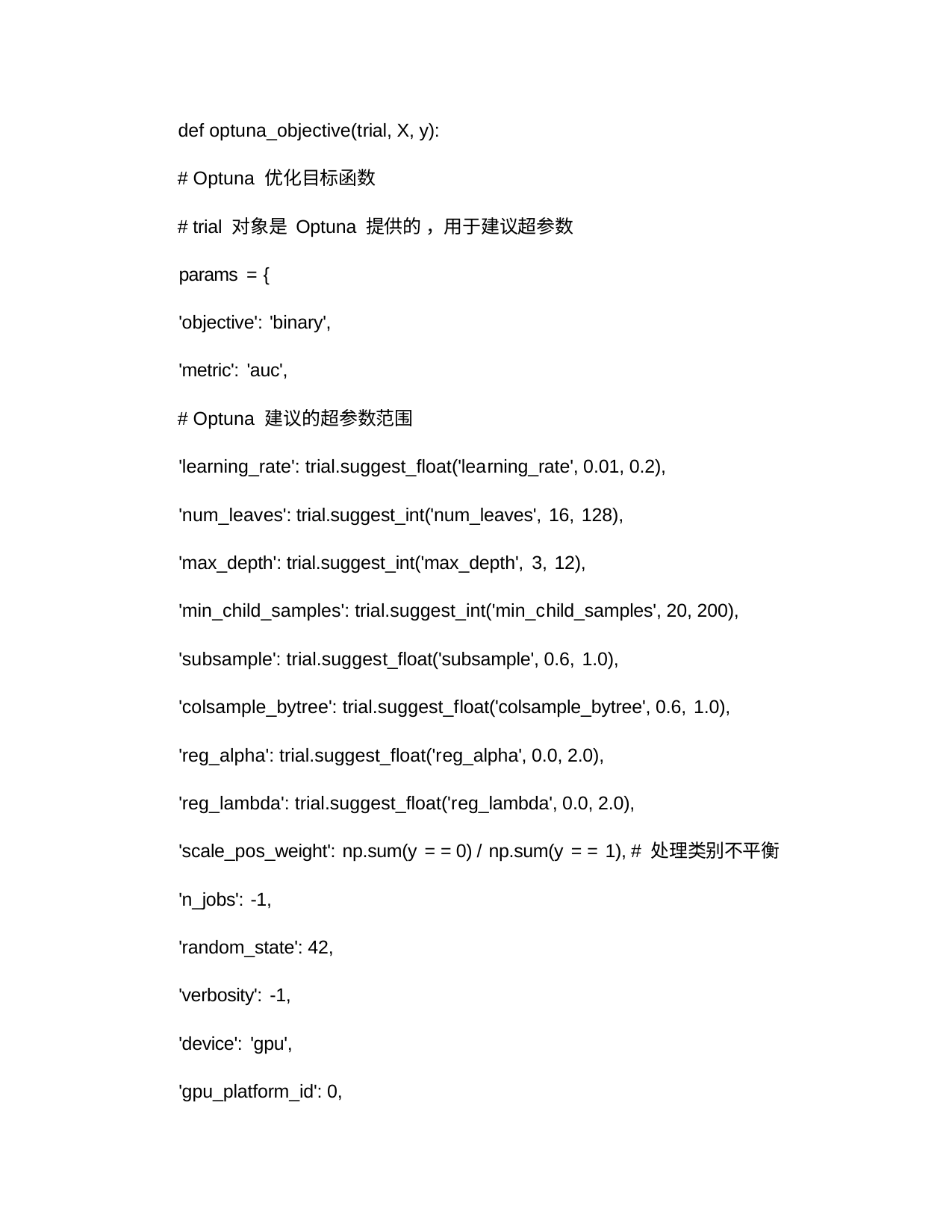

def optuna_objective(trial, X, y):
# Optuna 优化目标函数
# trial 对象是 Optuna 提供的 ，用于建议超参数
params = {
'objective': 'binary',
'metric': 'auc',
# Optuna 建议的超参数范围
'learning_rate': trial.suggest_float('learning_rate', 0.01, 0.2),
'num_leaves': trial.suggest_int('num_leaves', 16, 128),
'max_depth': trial.suggest_int('max_depth', 3, 12),
'min_child_samples': trial.suggest_int('min_child_samples', 20, 200),
'subsample': trial.suggest_float('subsample', 0.6, 1.0),
'colsample_bytree': trial.suggest_float('colsample_bytree', 0.6, 1.0),
'reg_alpha': trial.suggest_float('reg_alpha', 0.0, 2.0),
'reg_lambda': trial.suggest_float('reg_lambda', 0.0, 2.0),
'scale_pos_weight': np.sum(y = = 0) / np.sum(y = = 1), # 处理类别不平衡
'n_jobs': -1,
'random_state': 42,
'verbosity': -1,
'device': 'gpu',

'gpu_platform_id': 0,